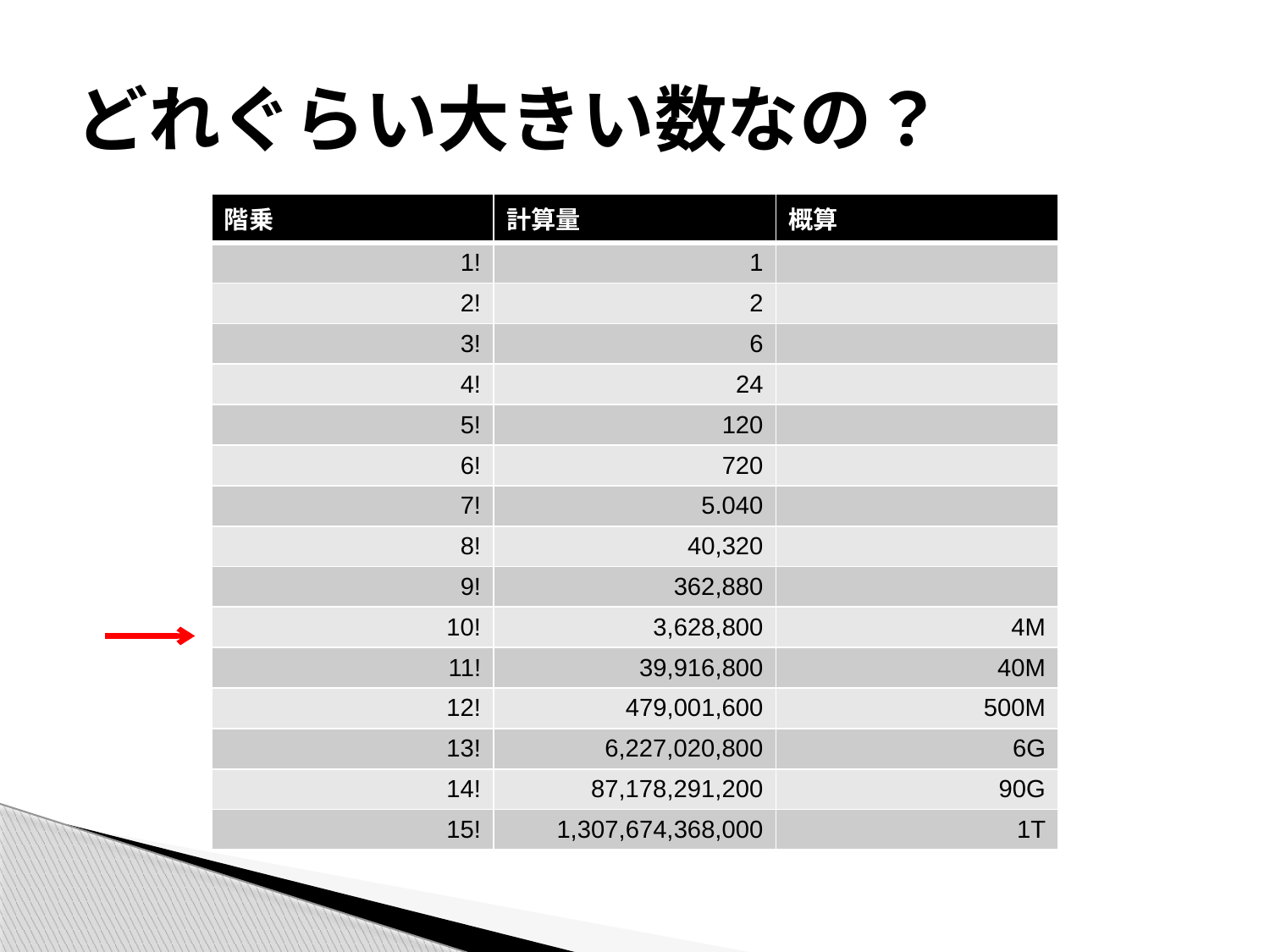

# どれぐらい大きい数なの？
| 階乗 | 計算量 | 概算 |
| --- | --- | --- |
| 1! | 1 |  |
| 2! | 2 |  |
| 3! | 6 |  |
| 4! | 24 |  |
| 5! | 120 |  |
| 6! | 720 |  |
| 7! | 5.040 |  |
| 8! | 40,320 |  |
| 9! | 362,880 |  |
| 10! | 3,628,800 | 4M |
| 11! | 39,916,800 | 40M |
| 12! | 479,001,600 | 500M |
| 13! | 6,227,020,800 | 6G |
| 14! | 87,178,291,200 | 90G |
| 15! | 1,307,674,368,000 | 1T |